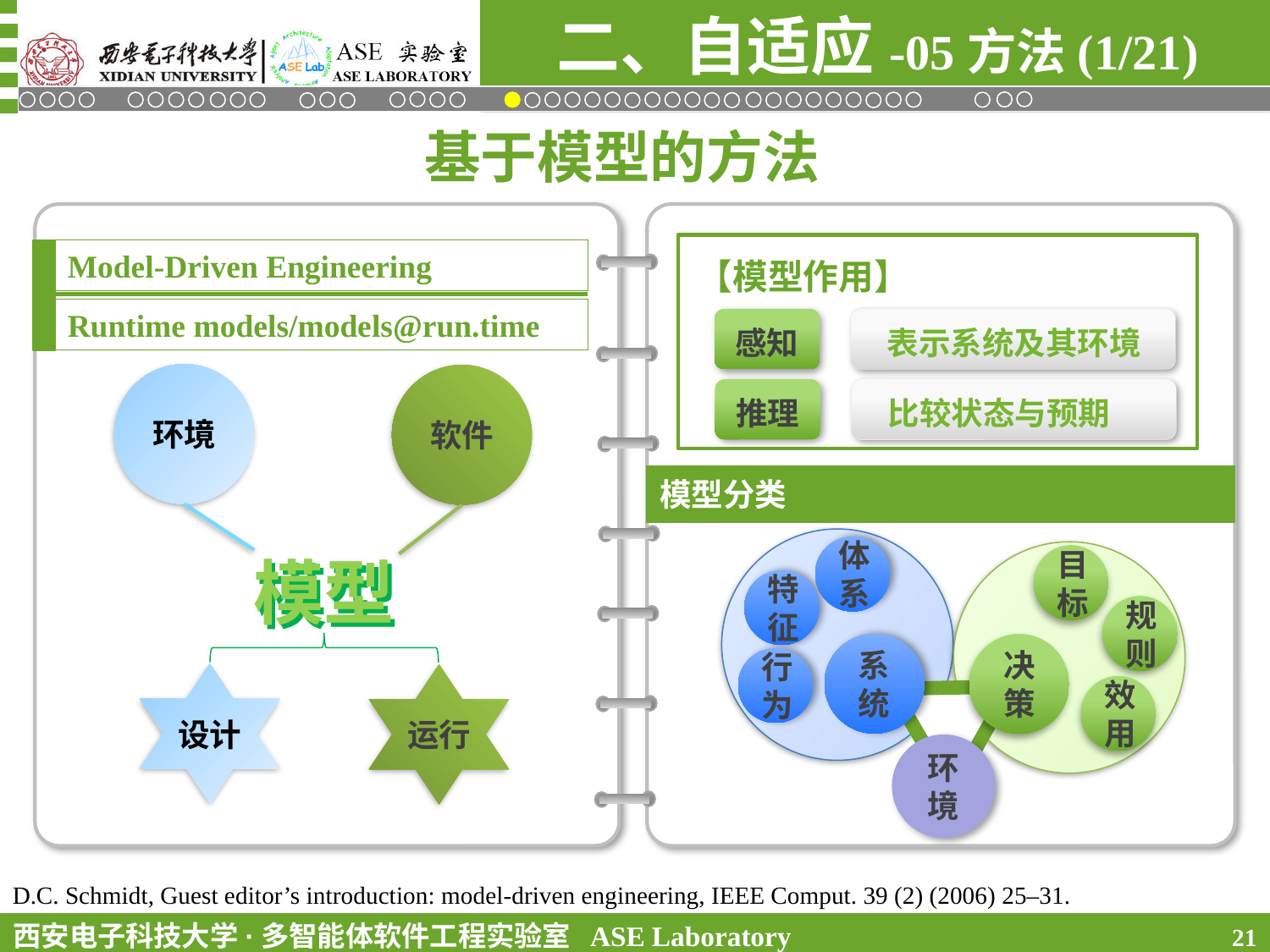

二、自适应-05方法(1/21)

基于模型的方法

【模型作用】

感知
表示系统及其环境

推理
比较状态与预期

模型分类

体系

目标
特征
规则

系统
决策
行为

效用

环境

Model-Driven Engineering

Runtime models/models@run.time
环境
软件

模型
模型
设计
运行
D.C. Schmidt, Guest editor’s introduction: model-driven engineering, IEEE Comput. 39 (2) (2006) 25–31.
21